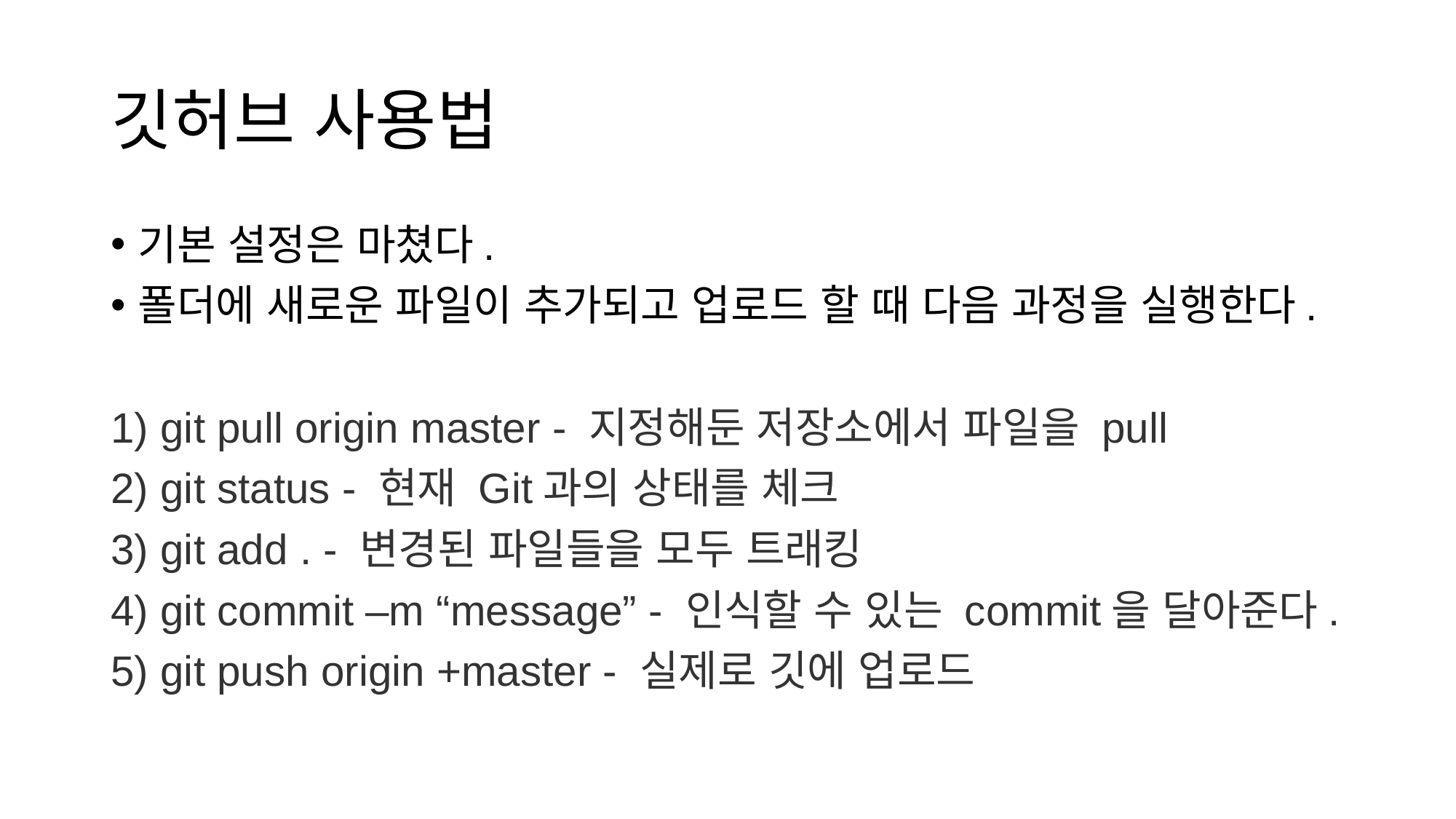

# 깃허브 사용법
기본 설정은 마쳤다.
폴더에 새로운 파일이 추가되고 업로드 할 때 다음 과정을 실행한다.

1) git pull origin master - 지정해둔 저장소에서 파일을 pull
2) git status - 현재 Git과의 상태를 체크
3) git add . - 변경된 파일들을 모두 트래킹
4) git commit –m “message” - 인식할 수 있는 commit을 달아준다.
5) git push origin +master - 실제로 깃에 업로드